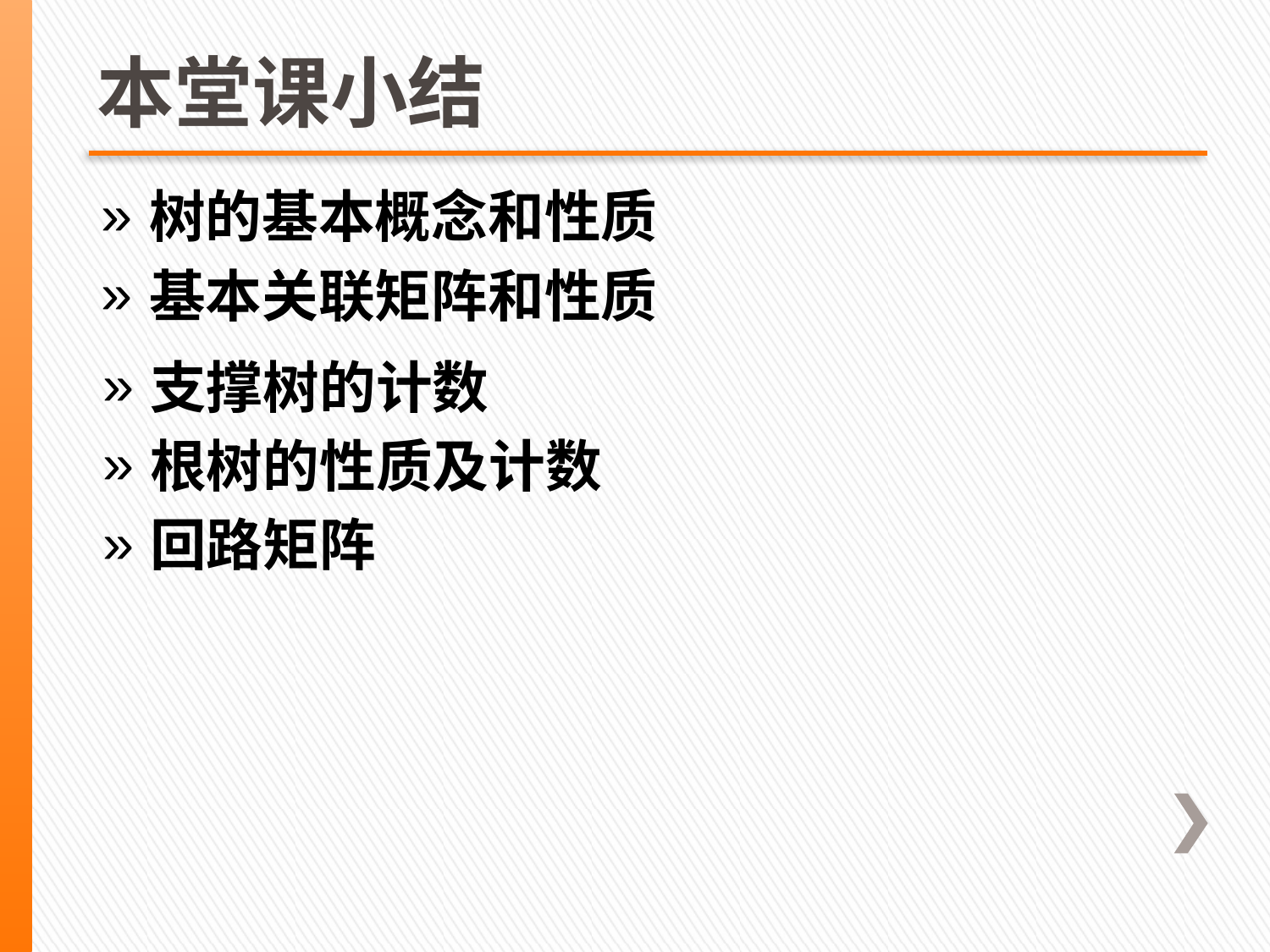

# 本堂课小结
树的基本概念和性质
基本关联矩阵和性质

支撑树的计数
根树的性质及计数
回路矩阵